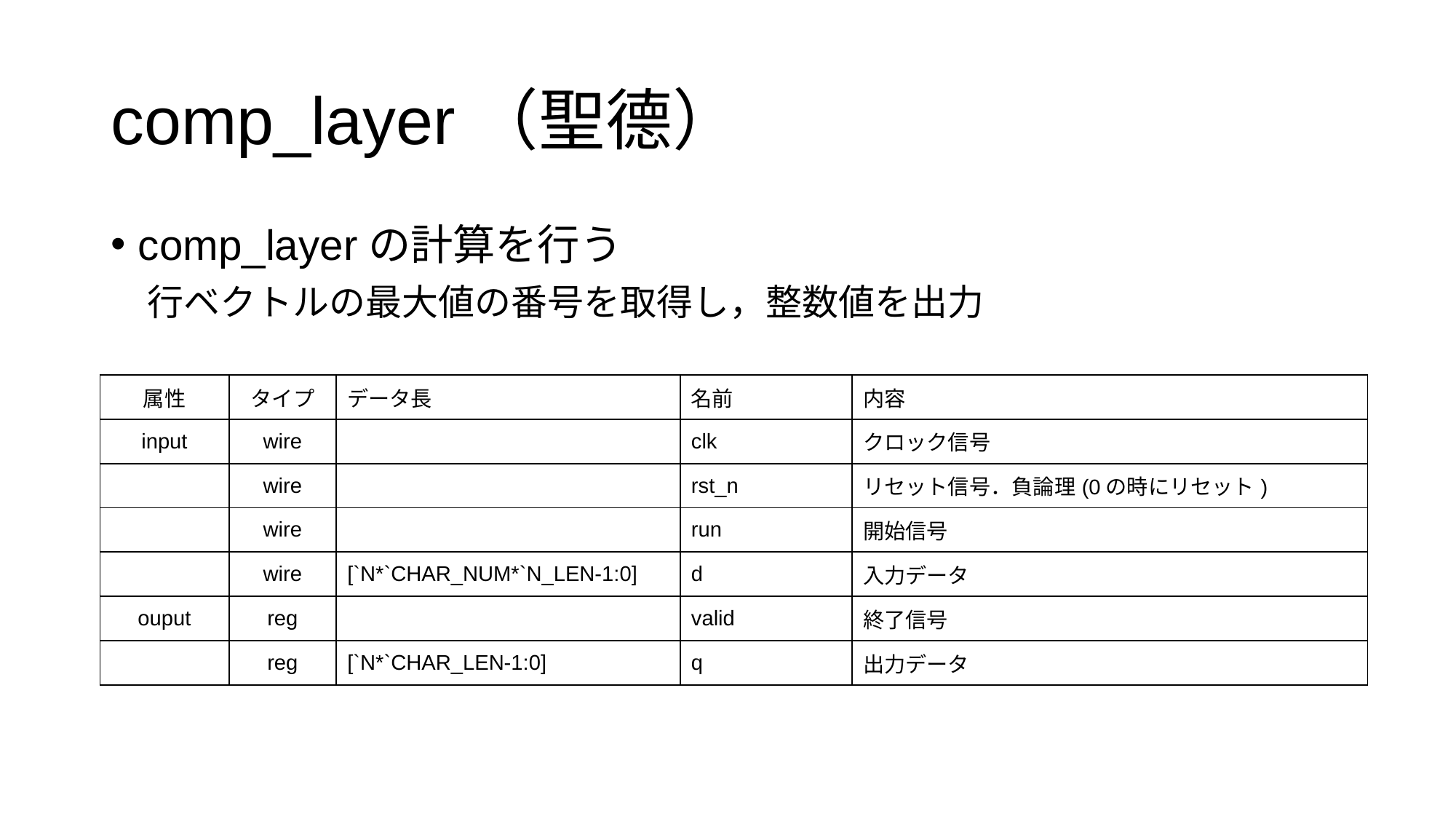

# comp_layer（聖德）
comp_layerの計算を行う
　行ベクトルの最大値の番号を取得し，整数値を出力
| 属性 | タイプ | データ長 | 名前 | 内容 |
| --- | --- | --- | --- | --- |
| input | wire |  | clk | クロック信号 |
|  | wire |  | rst\_n | リセット信号．負論理(0の時にリセット) |
|  | wire |  | run | 開始信号 |
|  | wire | [`N\*`CHAR\_NUM\*`N\_LEN-1:0] | d | 入力データ |
| ouput | reg |  | valid | 終了信号 |
|  | reg | [`N\*`CHAR\_LEN-1:0] | q | 出力データ |